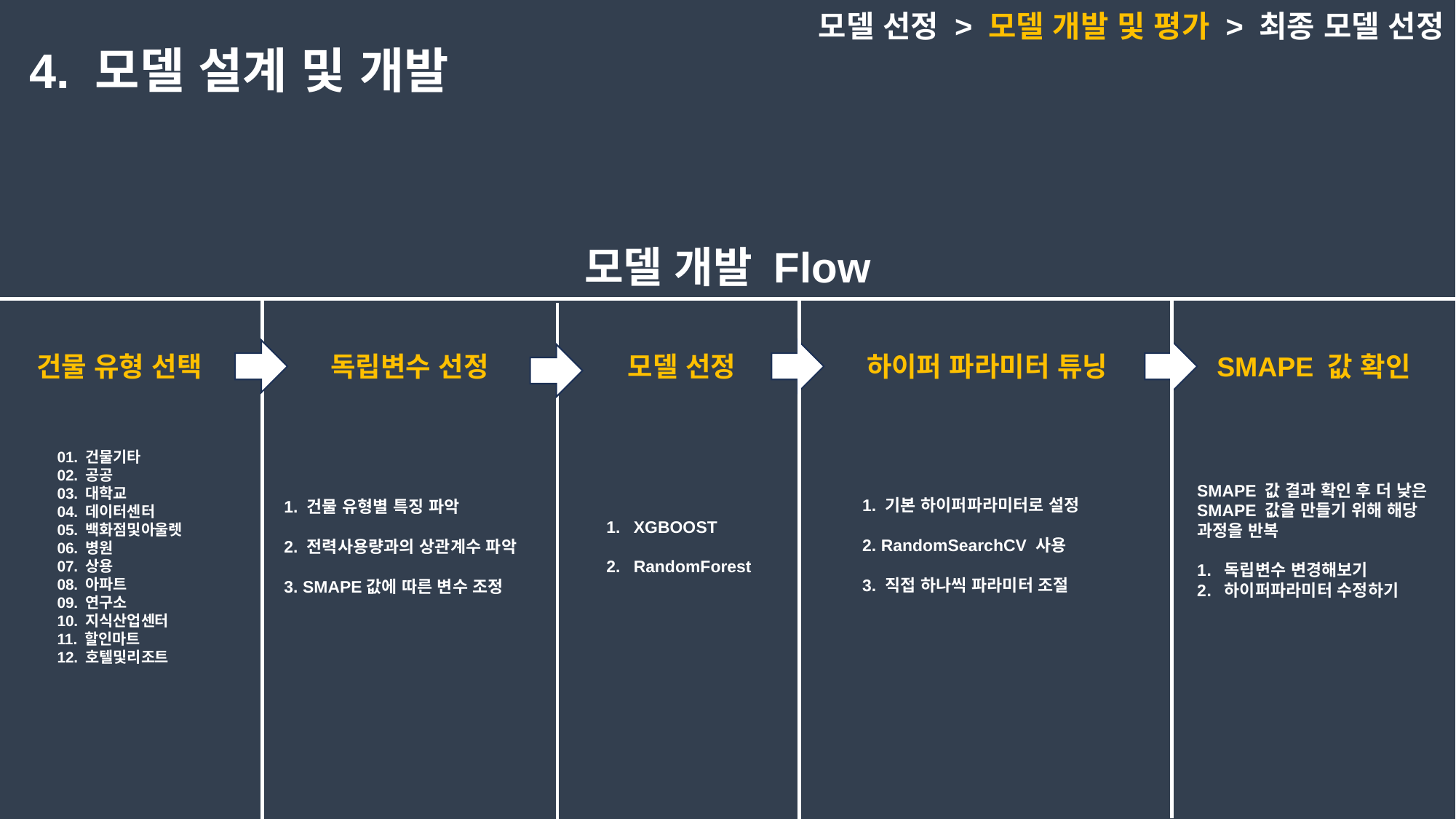

모델 선정 > 모델 개발 및 평가 > 최종 모델 선정
4. 모델 설계 및 개발
모델 개발 Flow

SMAPE 값 확인
하이퍼 파라미터 튜닝
모델 선정
독립변수 선정

건물 유형 선택
01. 건물기타
02. 공공
03. 대학교
04. 데이터센터
05. 백화점및아울렛
06. 병원
07. 상용
08. 아파트
09. 연구소
10. 지식산업센터
11. 할인마트
12. 호텔및리조트
SMAPE 값 결과 확인 후 더 낮은 SMAPE 값을 만들기 위해 해당 과정을 반복

독립변수 변경해보기
하이퍼파라미터 수정하기
1. 기본 하이퍼파라미터로 설정

2. RandomSearchCV 사용

3. 직접 하나씩 파라미터 조절
1. 건물 유형별 특징 파악

2. 전력사용량과의 상관계수 파악

3. SMAPE값에 따른 변수 조정
XGBOOST

RandomForest